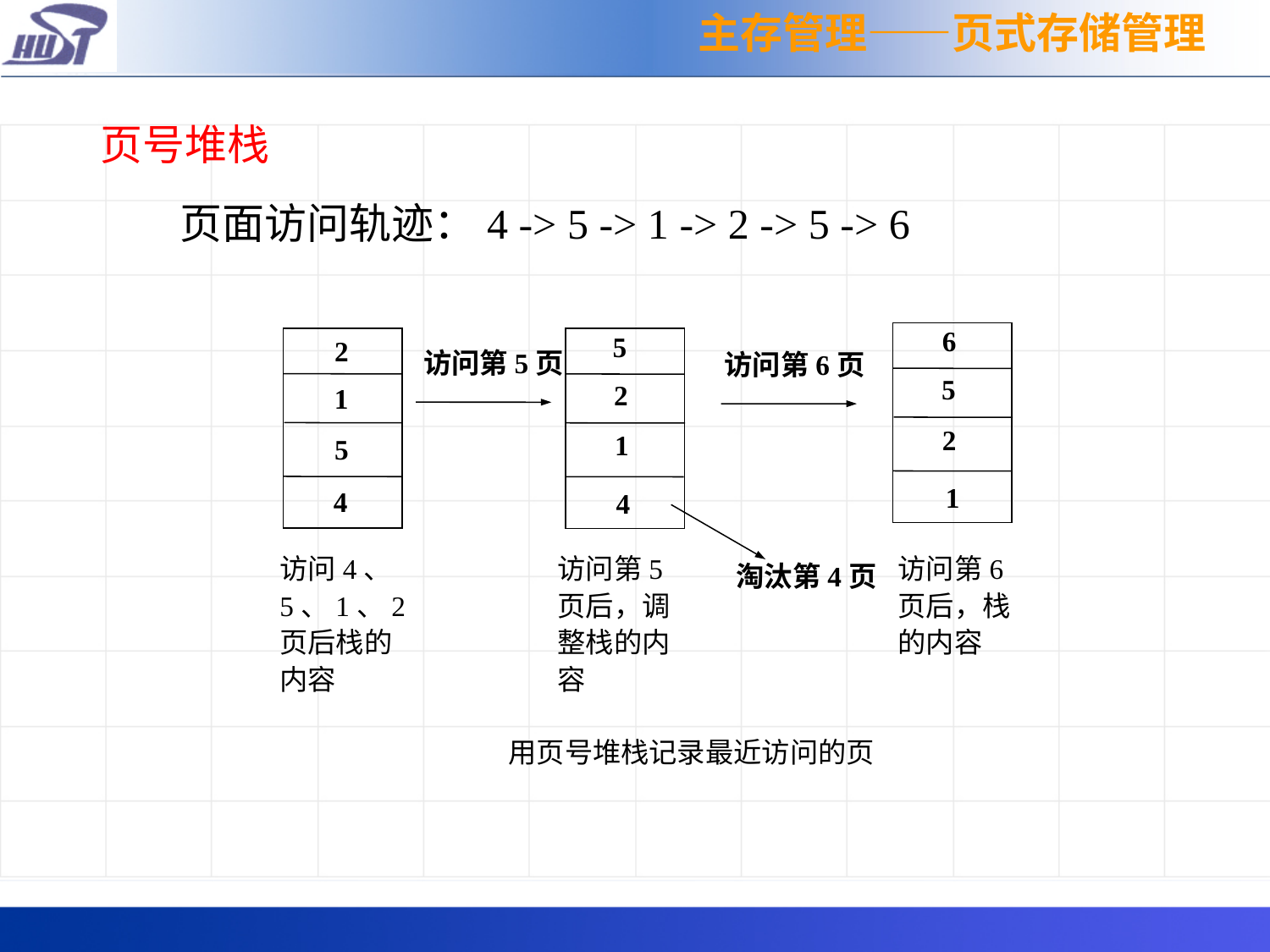

主存管理——页式存储管理
页号堆栈
              页面访问轨迹：4 -> 5 -> 1 -> 2 -> 5 -> 6
6

5

2

1
5

2

1

4
2

1
5
4
访问第5页

访问第6页

淘汰第4页
访问4、5、1、2页后栈的内容
访问第5页后，调整栈的内容
访问第6页后，栈的内容
用页号堆栈记录最近访问的页